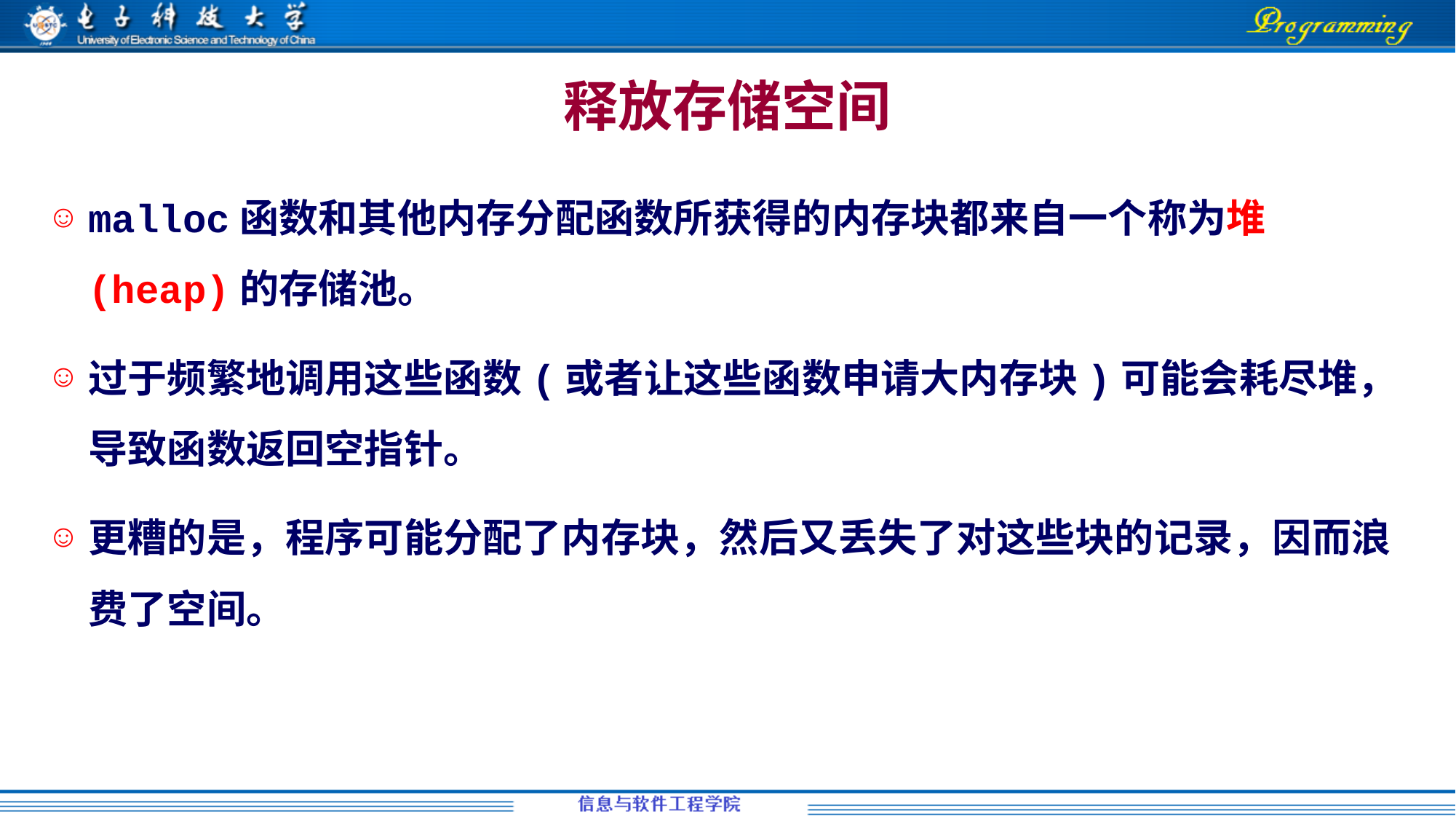

# 释放存储空间
malloc函数和其他内存分配函数所获得的内存块都来自一个称为堆(heap)的存储池。
过于频繁地调用这些函数(或者让这些函数申请大内存块)可能会耗尽堆，导致函数返回空指针。
更糟的是，程序可能分配了内存块，然后又丢失了对这些块的记录，因而浪费了空间。